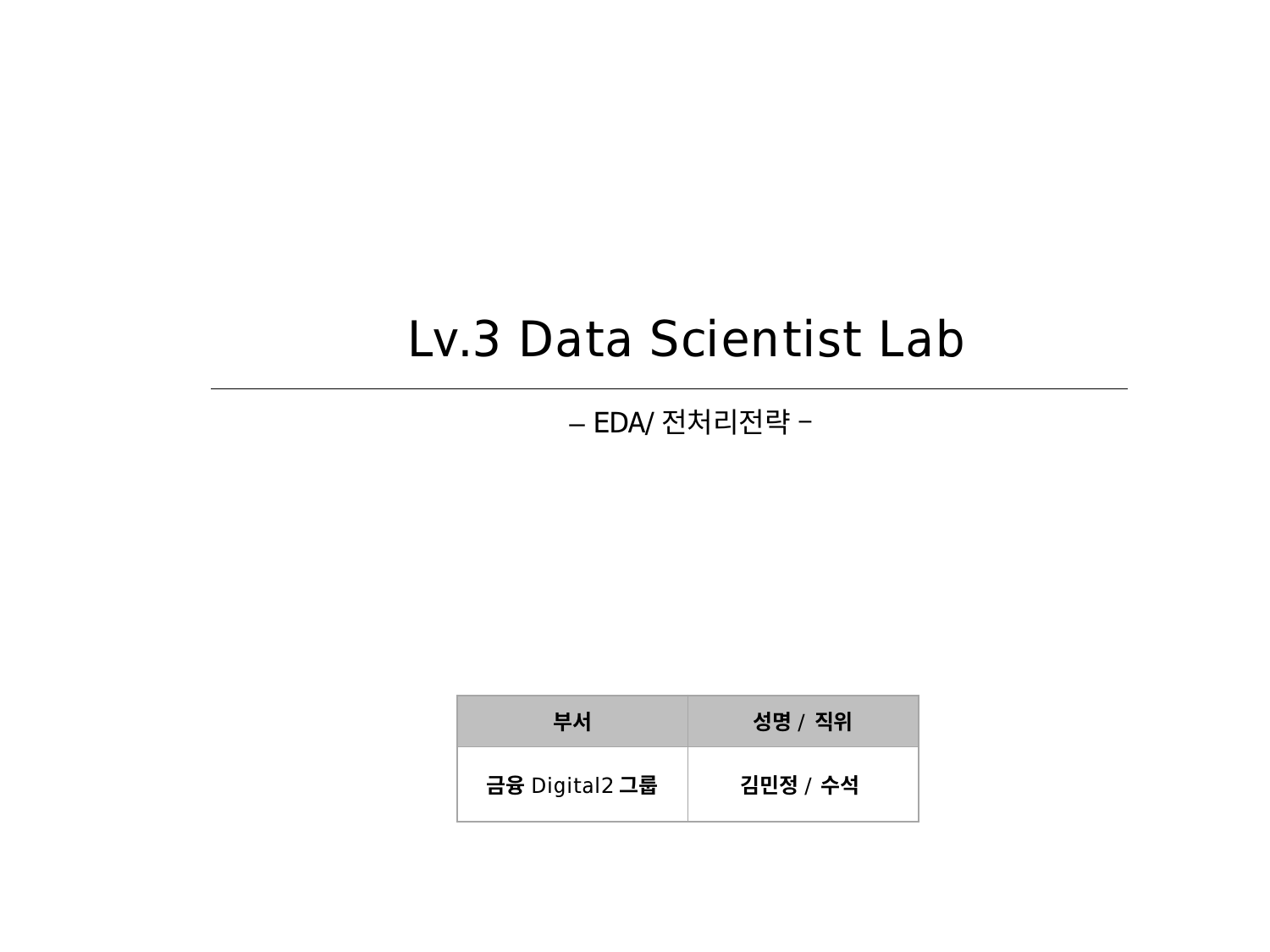

Lv.3 Data Scientist Lab
‒ EDA/전처리전략 ‒
| 부서 | 성명/직위 |
| --- | --- |
| 금융Digital2그룹 | 김민정/수석 |